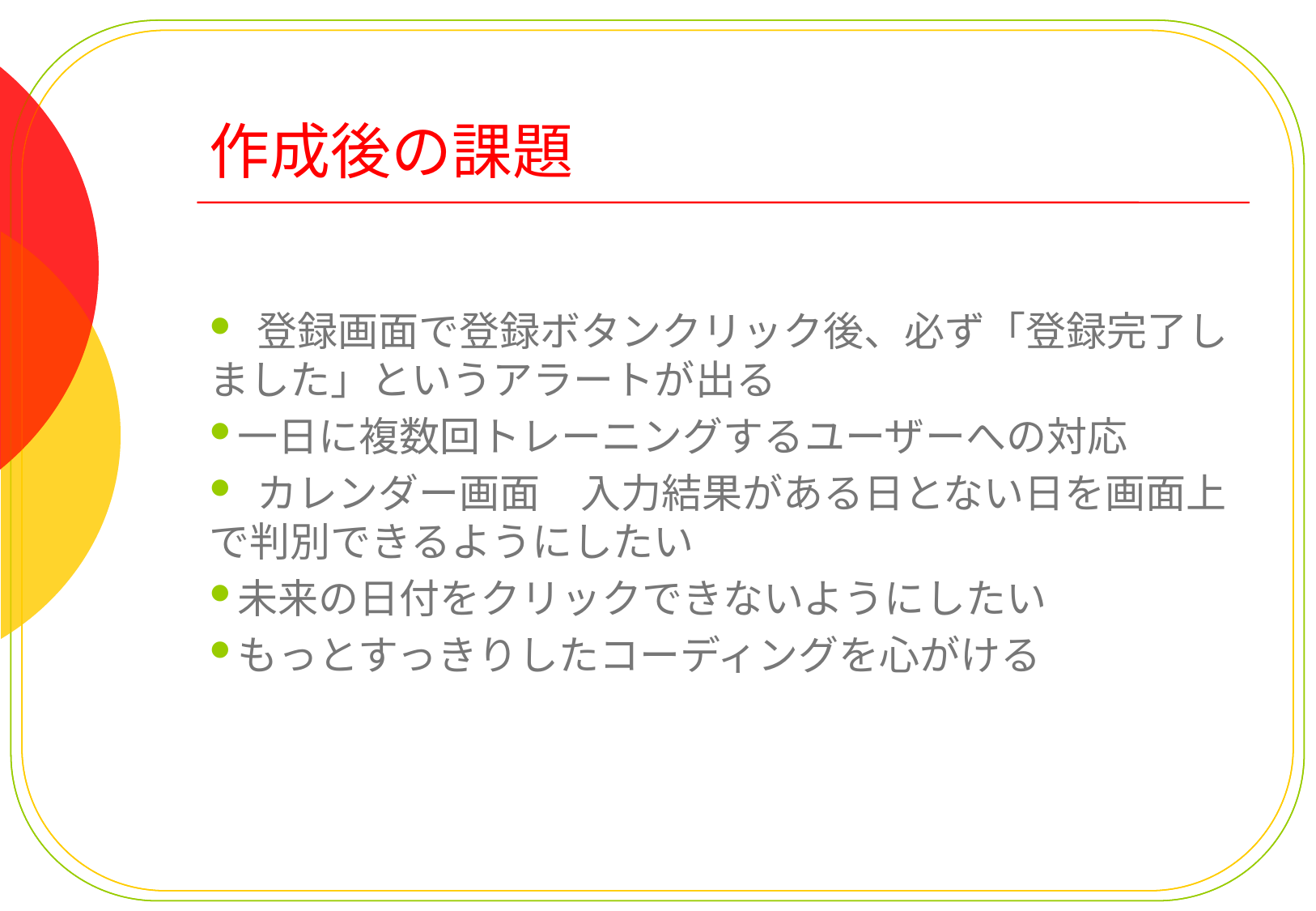

# 作成後の課題

	登録画面で登録ボタンクリック後、必ず「登録完了しました」というアラートが出る
一日に複数回トレーニングするユーザーへの対応
	カレンダー画面　入力結果がある日とない日を画面上で判別できるようにしたい
未来の日付をクリックできないようにしたい
もっとすっきりしたコーディングを心がける